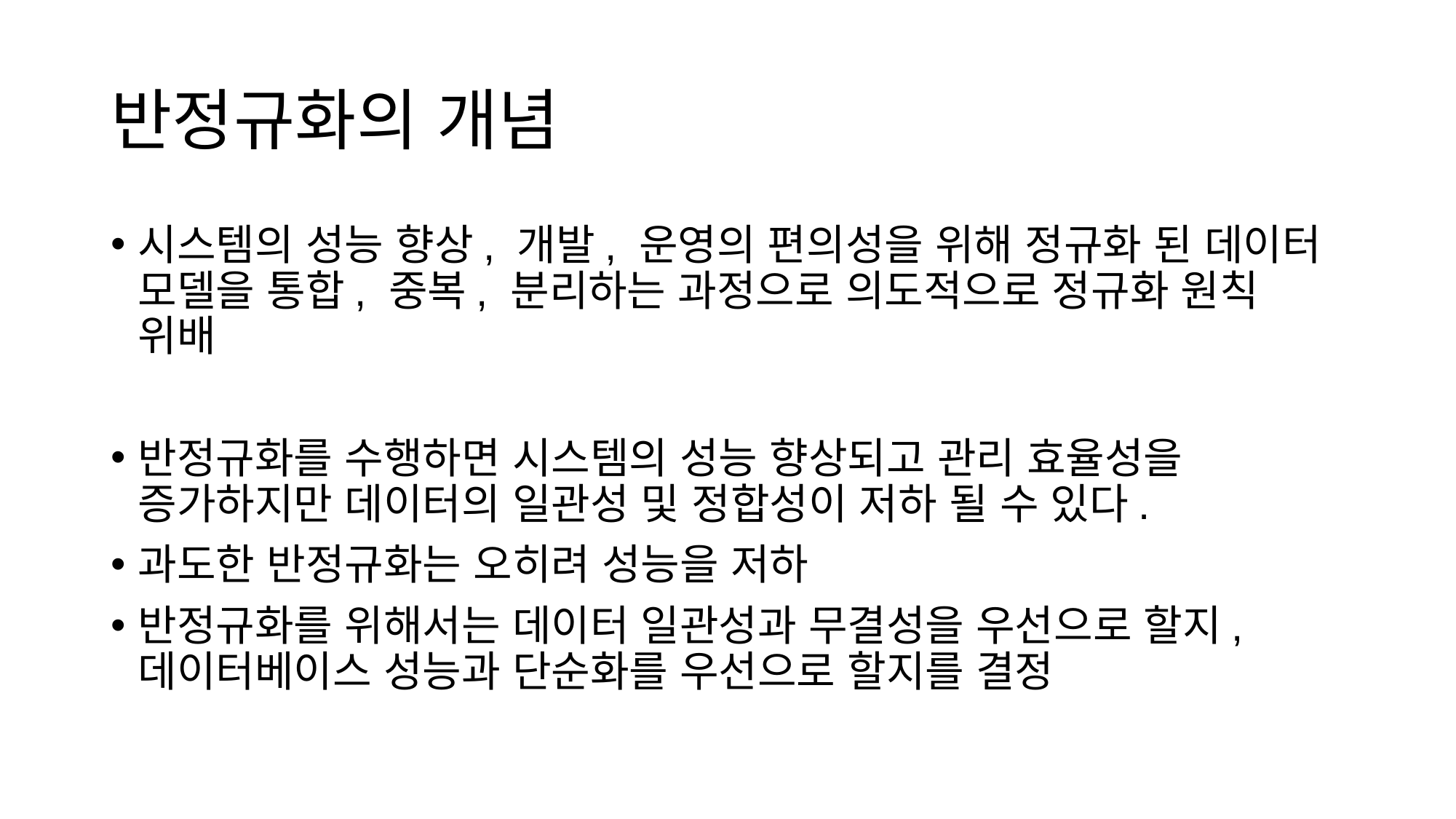

# 반정규화의 개념
시스템의 성능 향상, 개발, 운영의 편의성을 위해 정규화 된 데이터 모델을 통합, 중복, 분리하는 과정으로 의도적으로 정규화 원칙 위배

반정규화를 수행하면 시스템의 성능 향상되고 관리 효율성을 증가하지만 데이터의 일관성 및 정합성이 저하 될 수 있다.
과도한 반정규화는 오히려 성능을 저하
반정규화를 위해서는 데이터 일관성과 무결성을 우선으로 할지, 데이터베이스 성능과 단순화를 우선으로 할지를 결정